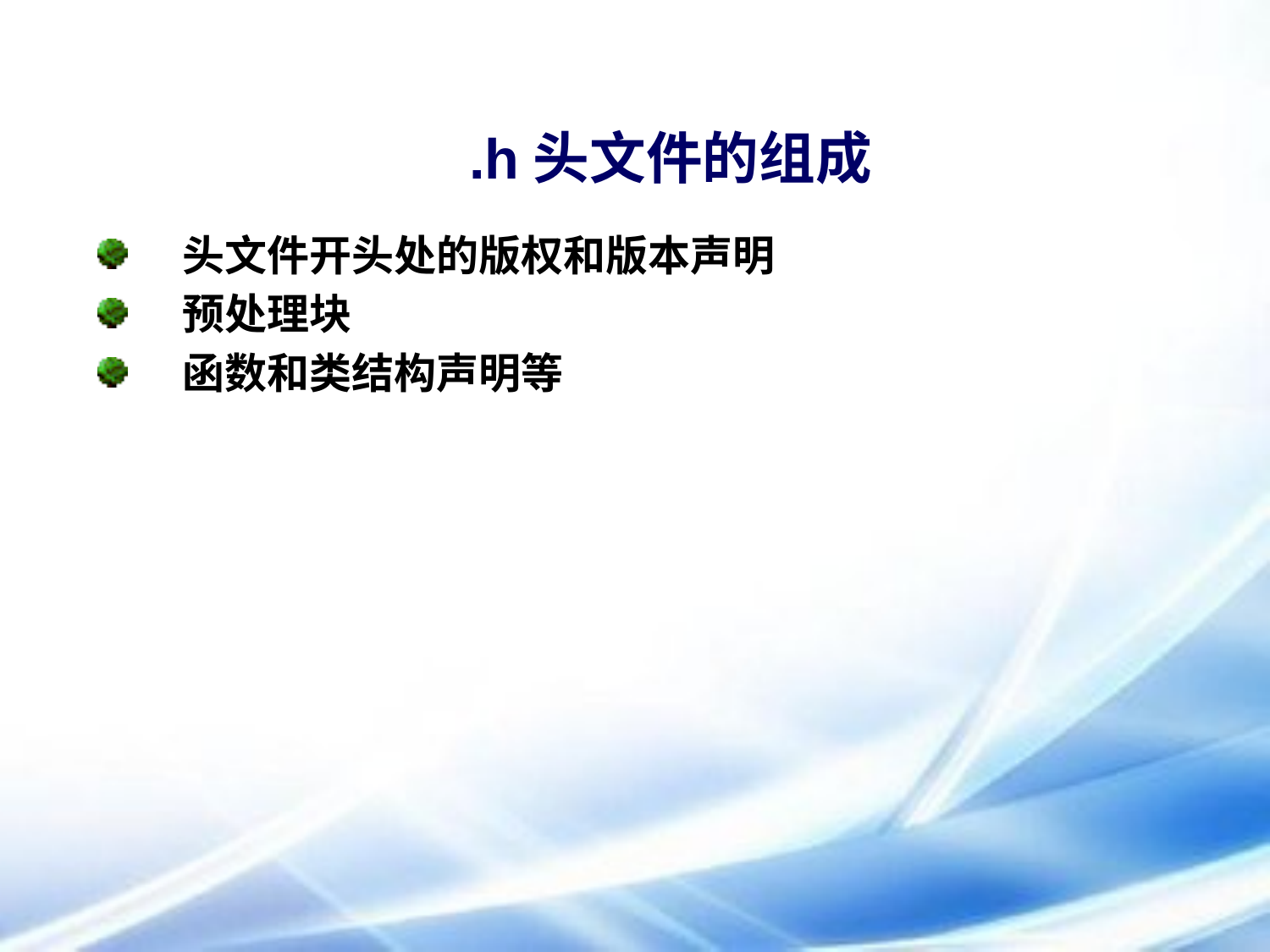

# .h头文件的组成
头文件开头处的版权和版本声明
预处理块
函数和类结构声明等